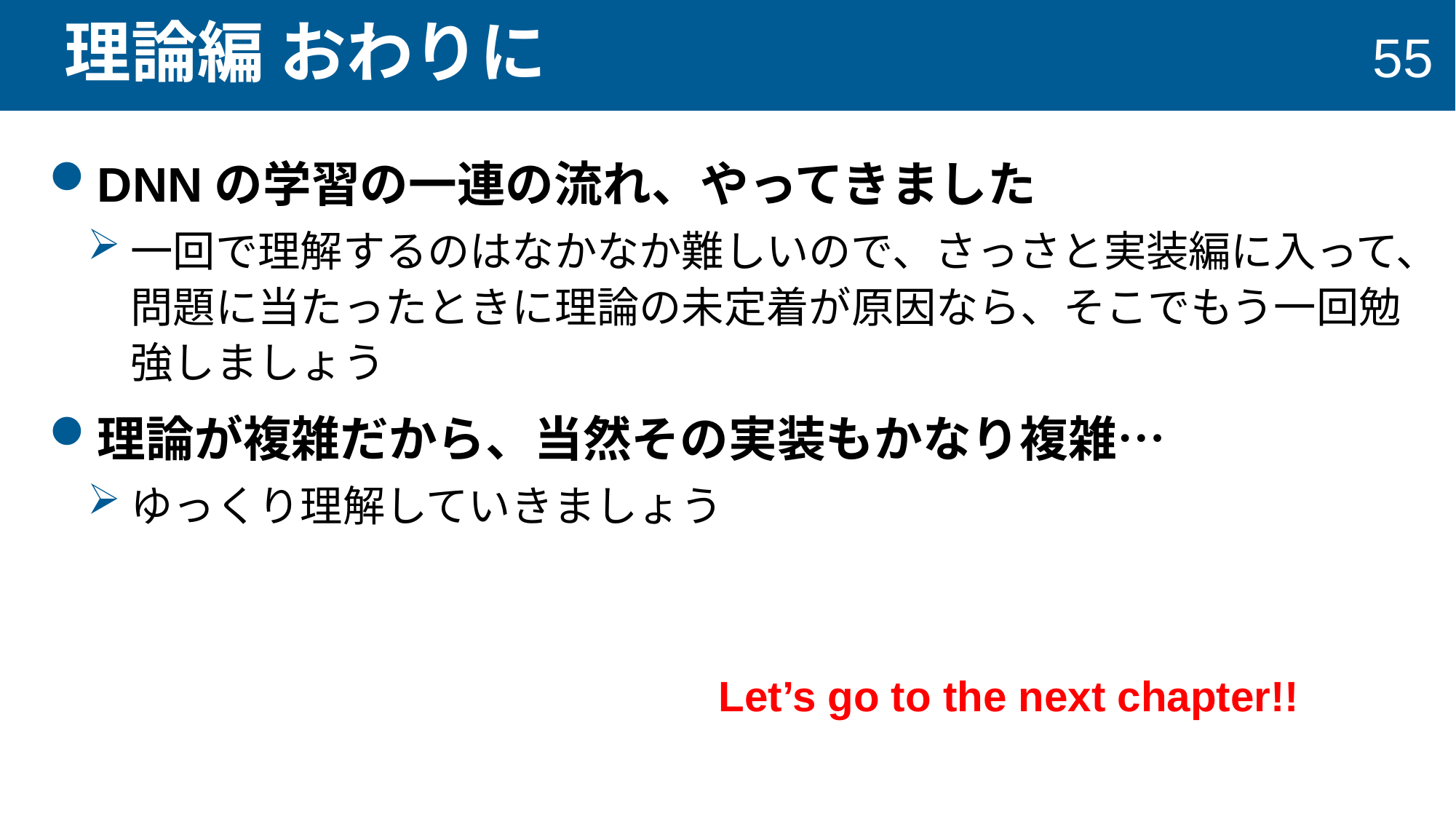

# 理論編 おわりに
55
DNNの学習の一連の流れ、やってきました
一回で理解するのはなかなか難しいので、さっさと実装編に入って、問題に当たったときに理論の未定着が原因なら、そこでもう一回勉強しましょう
理論が複雑だから、当然その実装もかなり複雑…
ゆっくり理解していきましょう

Let’s go to the next chapter!!